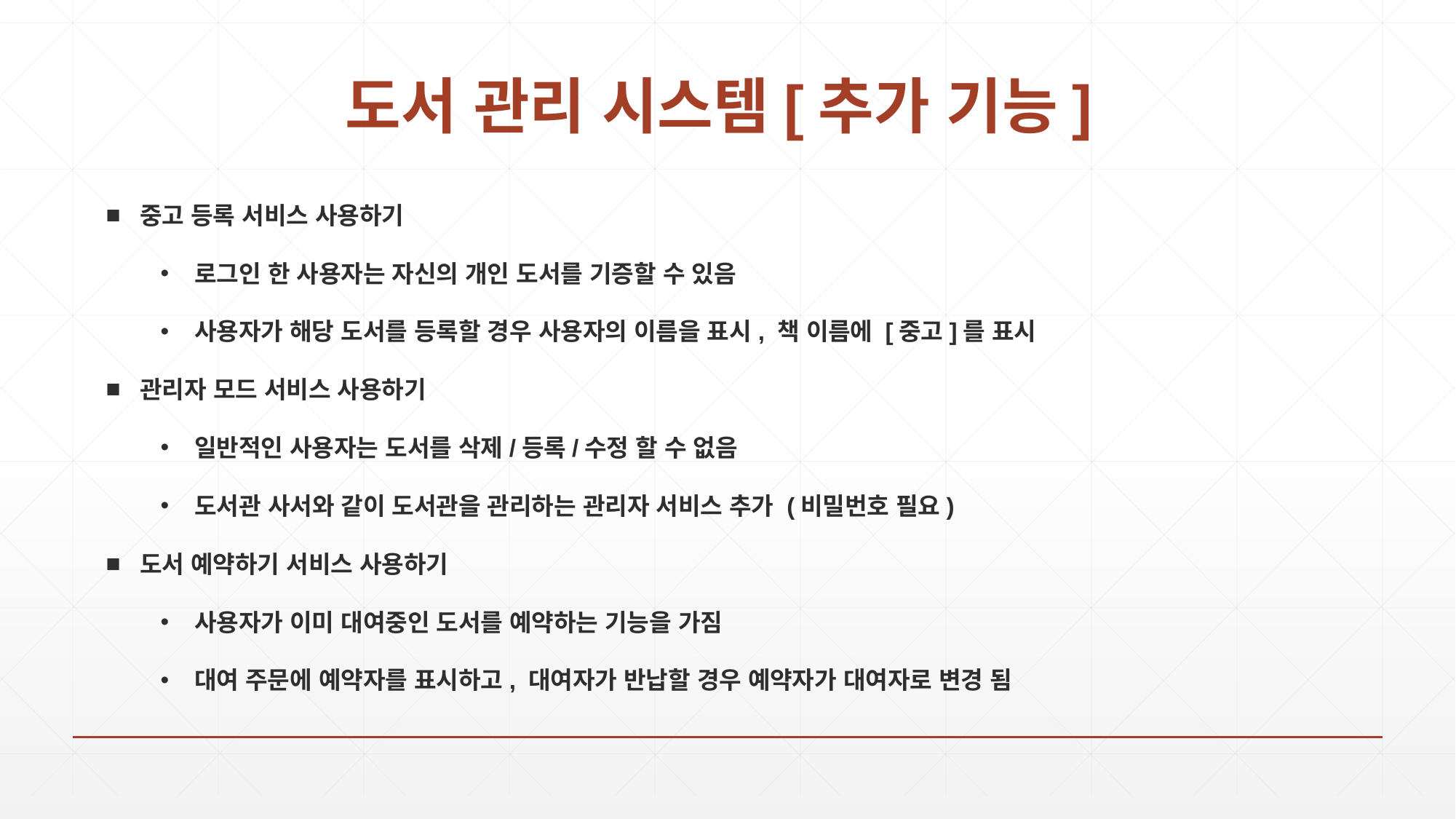

# 도서 관리 시스템[추가 기능]
중고 등록 서비스 사용하기
로그인 한 사용자는 자신의 개인 도서를 기증할 수 있음
사용자가 해당 도서를 등록할 경우 사용자의 이름을 표시, 책 이름에 [중고]를 표시
관리자 모드 서비스 사용하기
일반적인 사용자는 도서를 삭제/등록/수정 할 수 없음
도서관 사서와 같이 도서관을 관리하는 관리자 서비스 추가 (비밀번호 필요)
도서 예약하기 서비스 사용하기
사용자가 이미 대여중인 도서를 예약하는 기능을 가짐
대여 주문에 예약자를 표시하고, 대여자가 반납할 경우 예약자가 대여자로 변경 됨